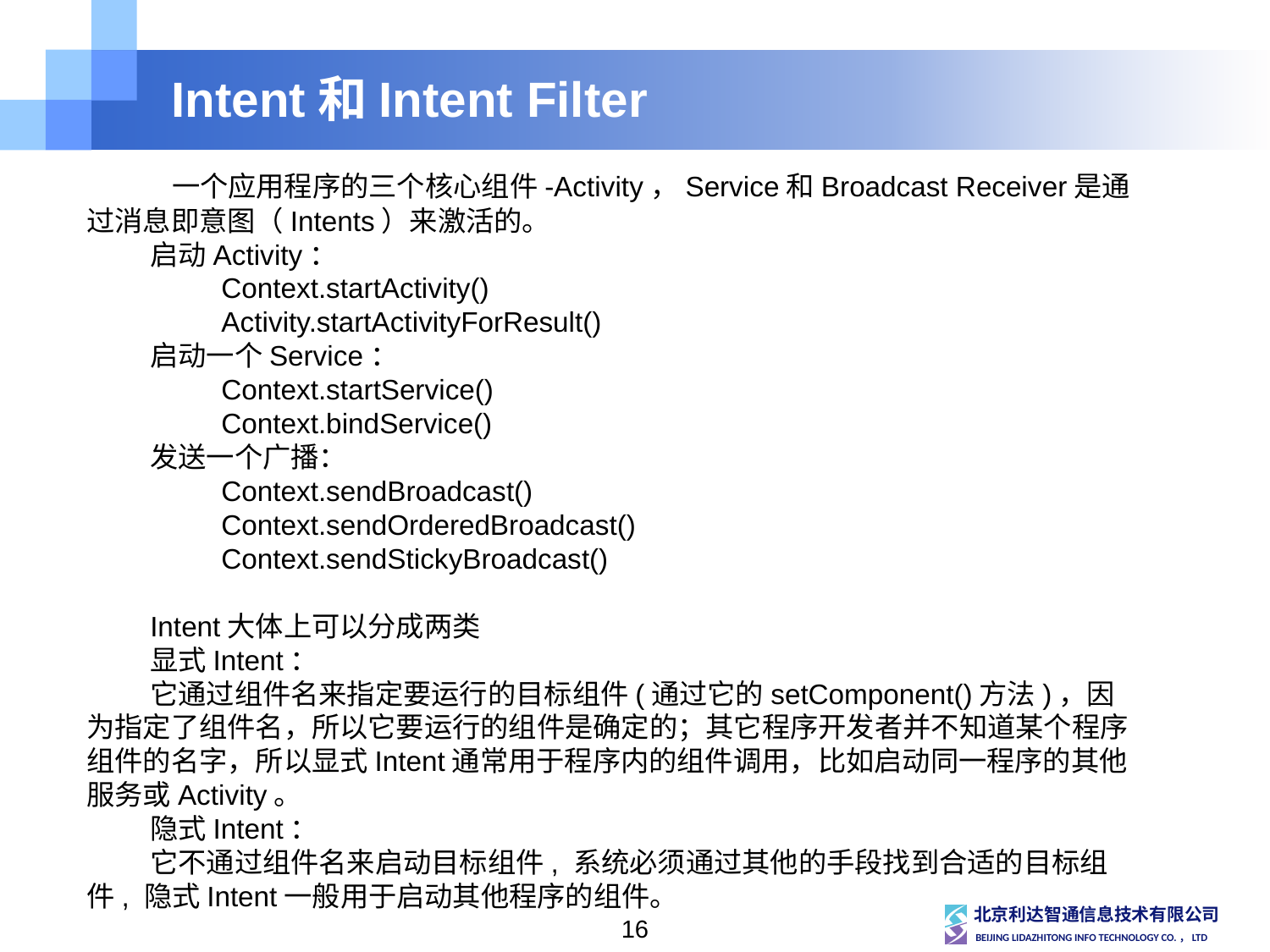

# Intent和Intent Filter
  一个应用程序的三个核心组件-Activity，Service和Broadcast Receiver是通过消息即意图（Intents）来激活的。
启动Activity：
	 Context.startActivity()
	 Activity.startActivityForResult()
启动一个Service：
	 Context.startService()
	 Context.bindService()
发送一个广播：
	 Context.sendBroadcast()
	 Context.sendOrderedBroadcast()
	 Context.sendStickyBroadcast()

Intent大体上可以分成两类
显式Intent：
它通过组件名来指定要运行的目标组件(通过它的setComponent()方法)，因为指定了组件名，所以它要运行的组件是确定的；其它程序开发者并不知道某个程序组件的名字，所以显式Intent通常用于程序内的组件调用，比如启动同一程序的其他服务或Activity。
隐式Intent：
它不通过组件名来启动目标组件, 系统必须通过其他的手段找到合适的目标组件, 隐式Intent一般用于启动其他程序的组件。
16